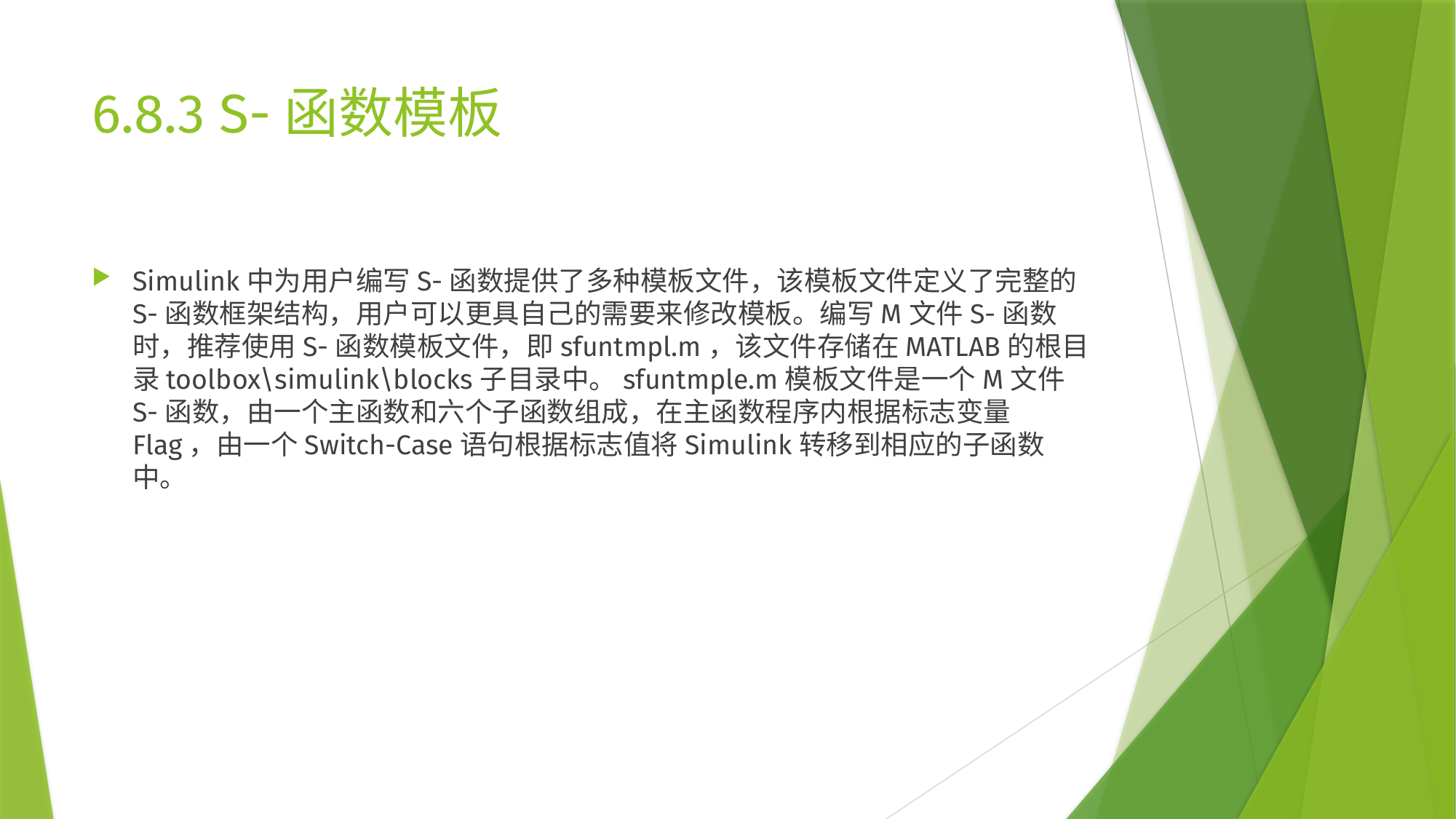

# 6.8.3 S-函数模板
Simulink中为用户编写S-函数提供了多种模板文件，该模板文件定义了完整的S-函数框架结构，用户可以更具自己的需要来修改模板。编写M文件S-函数时，推荐使用S-函数模板文件，即sfuntmpl.m，该文件存储在MATLAB的根目录toolbox\simulink\blocks子目录中。sfuntmple.m模板文件是一个M文件S-函数，由一个主函数和六个子函数组成，在主函数程序内根据标志变量Flag，由一个Switch-Case语句根据标志值将Simulink转移到相应的子函数中。